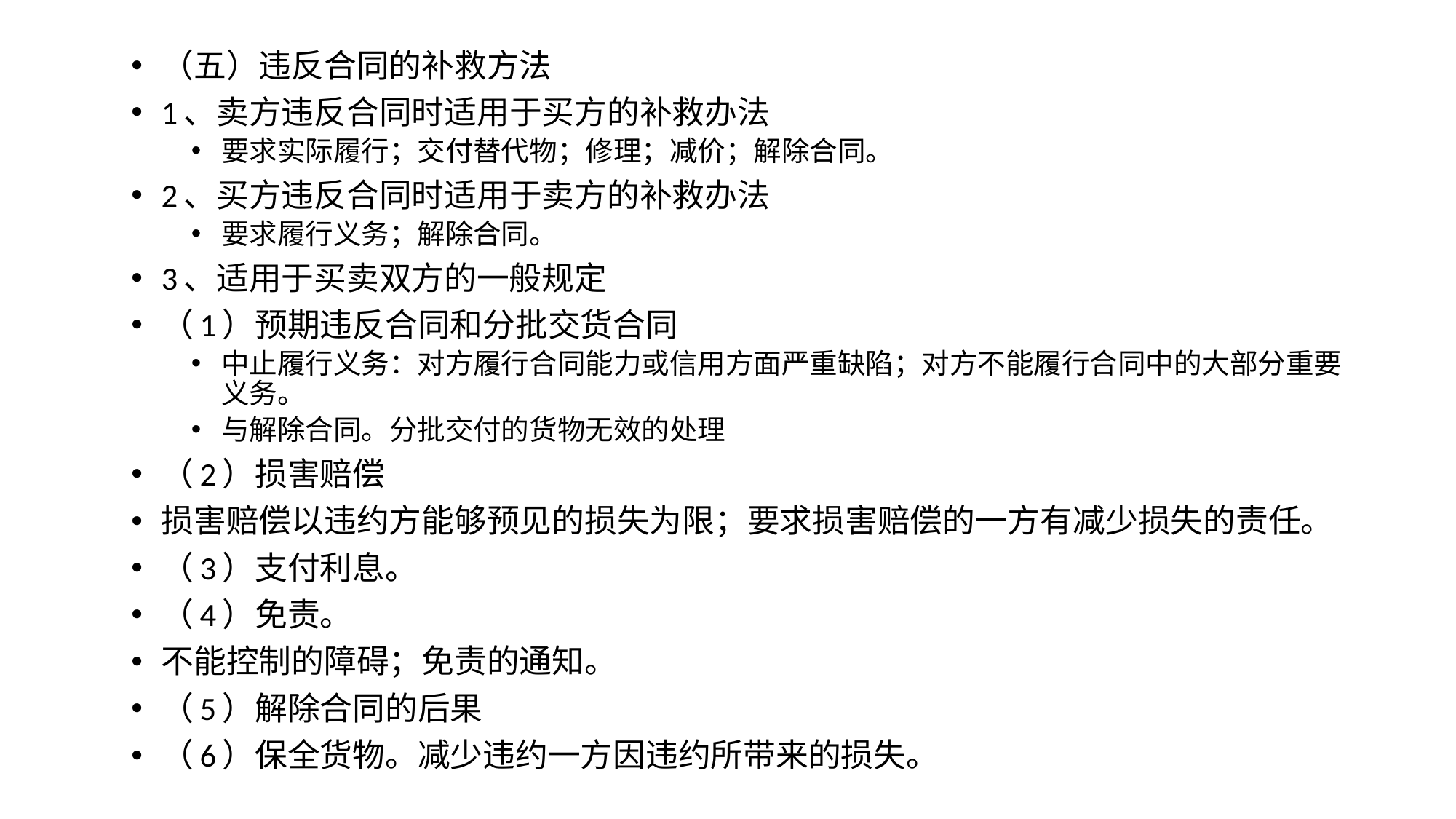

#
（五）违反合同的补救方法
1、卖方违反合同时适用于买方的补救办法
要求实际履行；交付替代物；修理；减价；解除合同。
2、买方违反合同时适用于卖方的补救办法
要求履行义务；解除合同。
3、适用于买卖双方的一般规定
（1）预期违反合同和分批交货合同
中止履行义务：对方履行合同能力或信用方面严重缺陷；对方不能履行合同中的大部分重要义务。
与解除合同。分批交付的货物无效的处理
（2）损害赔偿
损害赔偿以违约方能够预见的损失为限；要求损害赔偿的一方有减少损失的责任。
（3）支付利息。
（4）免责。
不能控制的障碍；免责的通知。
（5）解除合同的后果
（6）保全货物。减少违约一方因违约所带来的损失。